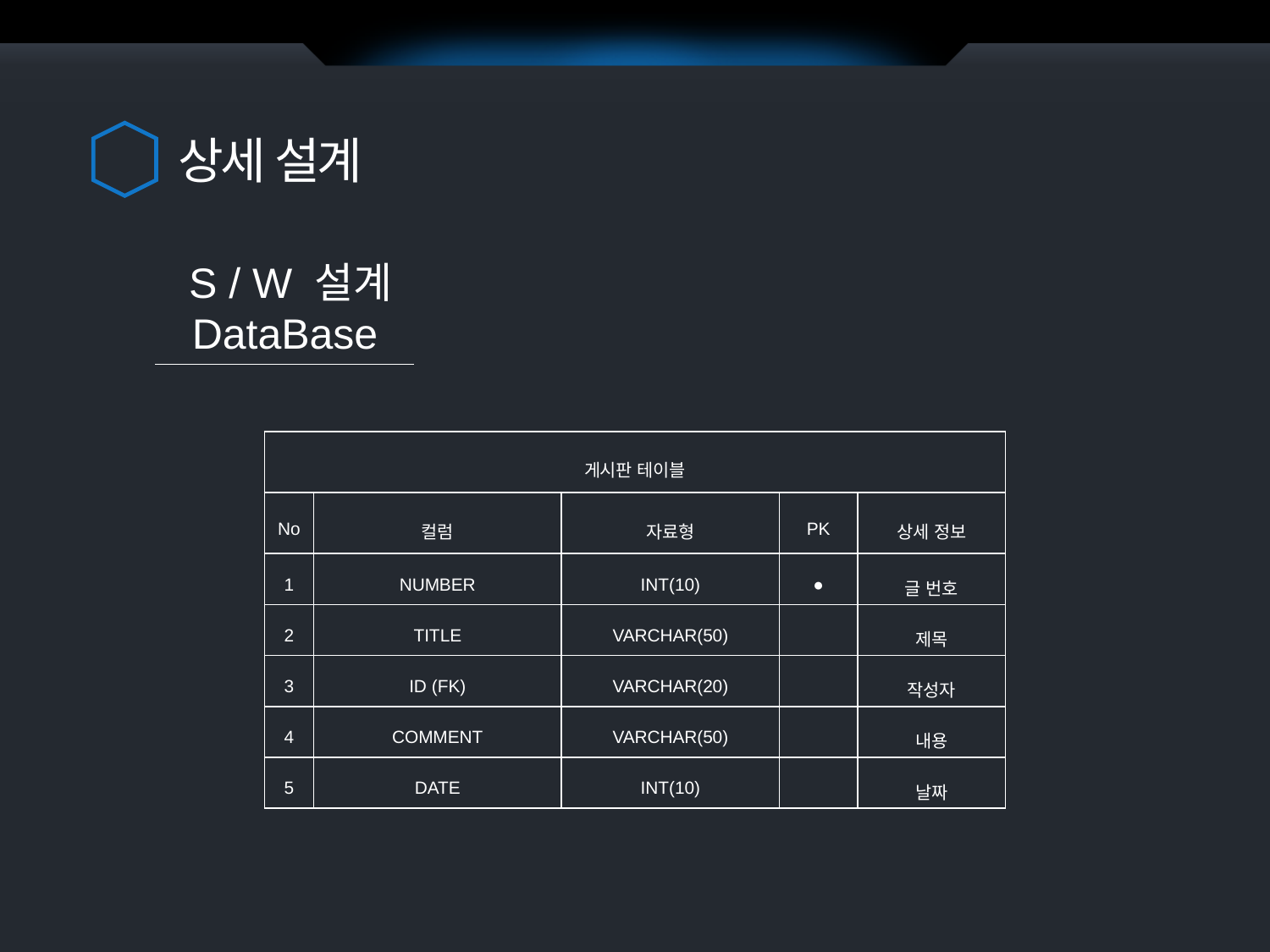

상세 설계

 S / W 설계
DataBase
| 게시판 테이블 |  |  |  |  |
| --- | --- | --- | --- | --- |
| No | 컬럼 | 자료형 | PK | 상세 정보 |
| 1 | NUMBER | INT(10) | ● | 글 번호 |
| 2 | TITLE | VARCHAR(50) |  | 제목 |
| 3 | ID (FK) | VARCHAR(20) |  | 작성자 |
| 4 | COMMENT | VARCHAR(50) |  | 내용 |
| 5 | DATE | INT(10) |  | 날짜 |